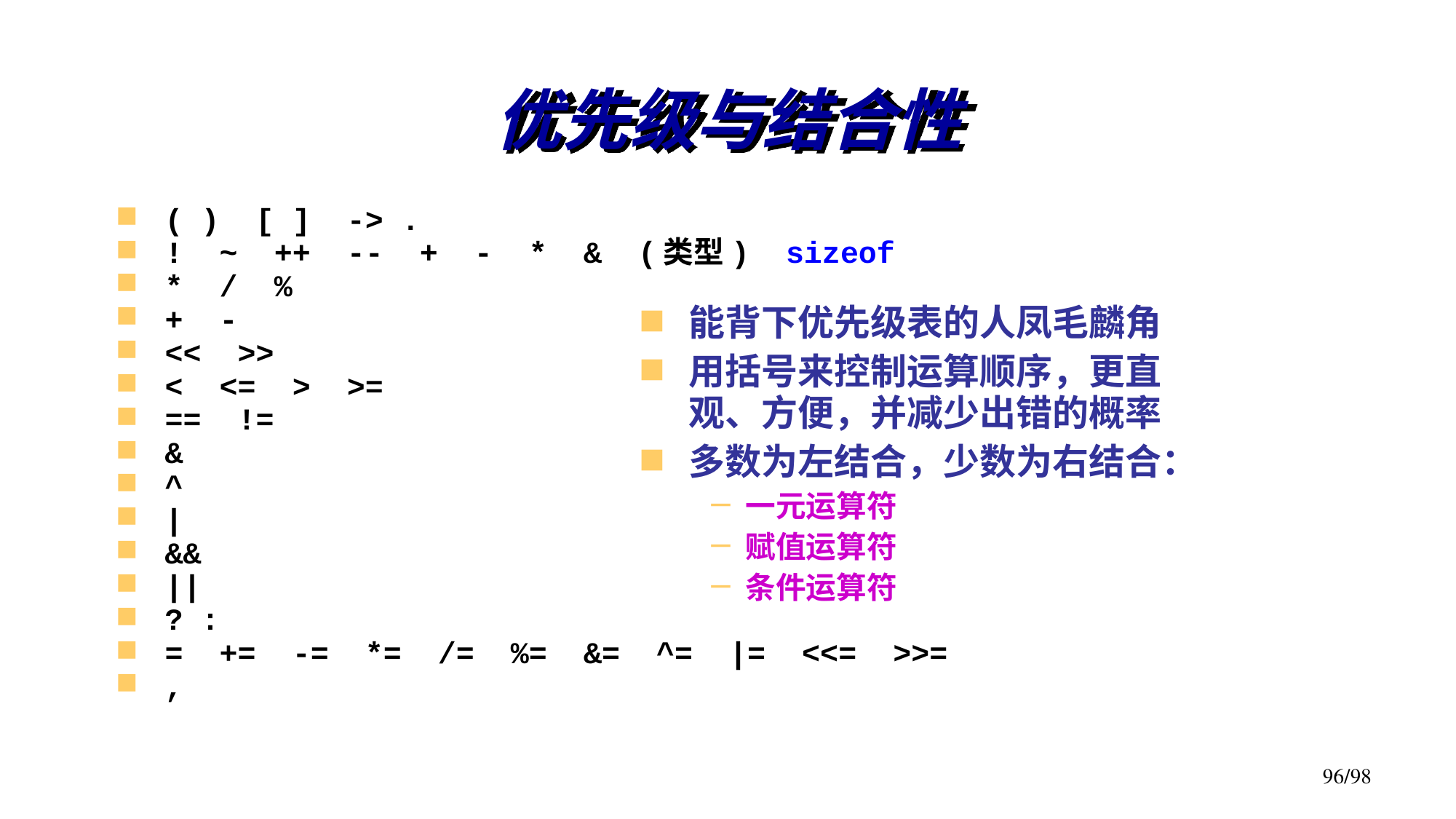

# 优先级与结合性
( )  [ ]  -> .
!  ~  ++  --  +  -  *  &  (类型)  sizeof
*  /  %
+  -
<<  >>
<  <=  >  >=
==  !=
&
^
|
&&
||
? :
=  +=  -=  *=  /=  %=  &=  ^=  |=  <<=  >>=
,
能背下优先级表的人凤毛麟角
用括号来控制运算顺序，更直观、方便，并减少出错的概率
多数为左结合，少数为右结合：
一元运算符
赋值运算符
条件运算符